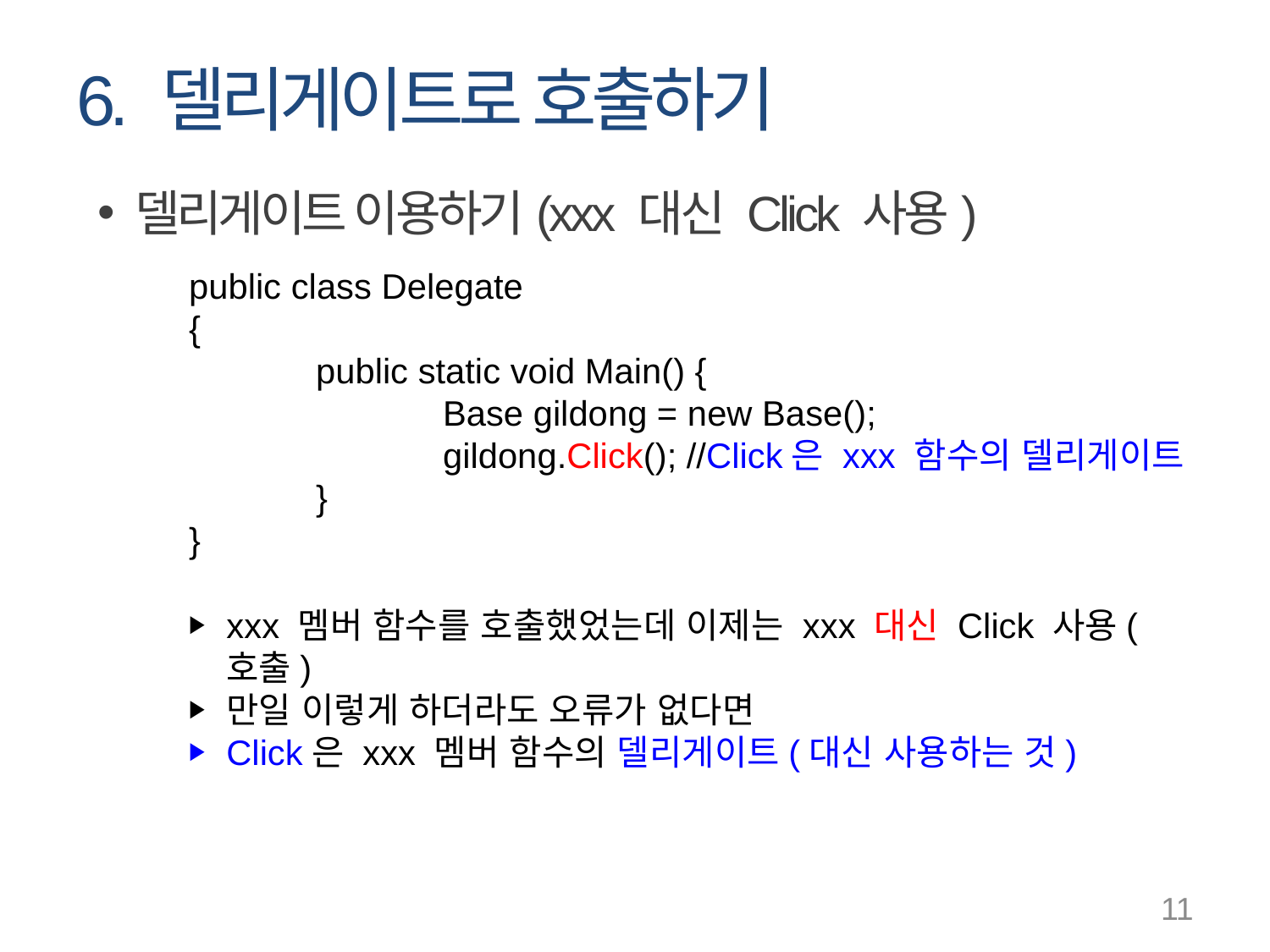

# 6. 델리게이트로 호출하기
델리게이트 이용하기(xxx 대신 Click 사용)
public class Delegate
{
	public static void Main() {
		Base gildong = new Base();
		gildong.Click(); //Click은 xxx 함수의 델리게이트
	}
}
xxx 멤버 함수를 호출했었는데 이제는 xxx 대신 Click 사용(호출)
만일 이렇게 하더라도 오류가 없다면
Click은 xxx 멤버 함수의 델리게이트(대신 사용하는 것)
11